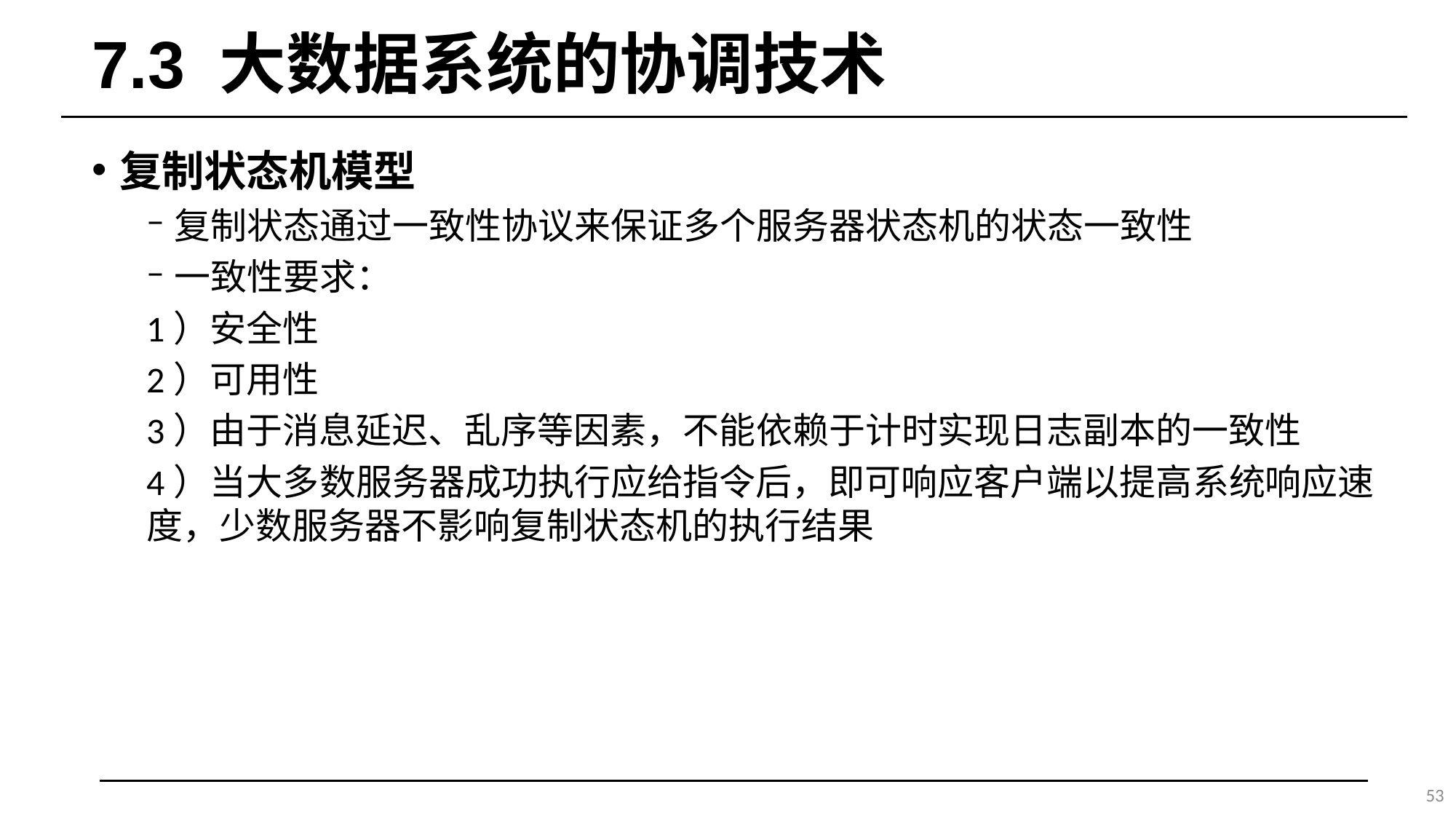

# 7.3 大数据系统的协调技术
复制状态机模型
复制状态通过一致性协议来保证多个服务器状态机的状态一致性
一致性要求：
1）安全性
2）可用性
3）由于消息延迟、乱序等因素，不能依赖于计时实现日志副本的一致性
4）当大多数服务器成功执行应给指令后，即可响应客户端以提高系统响应速度，少数服务器不影响复制状态机的执行结果
53